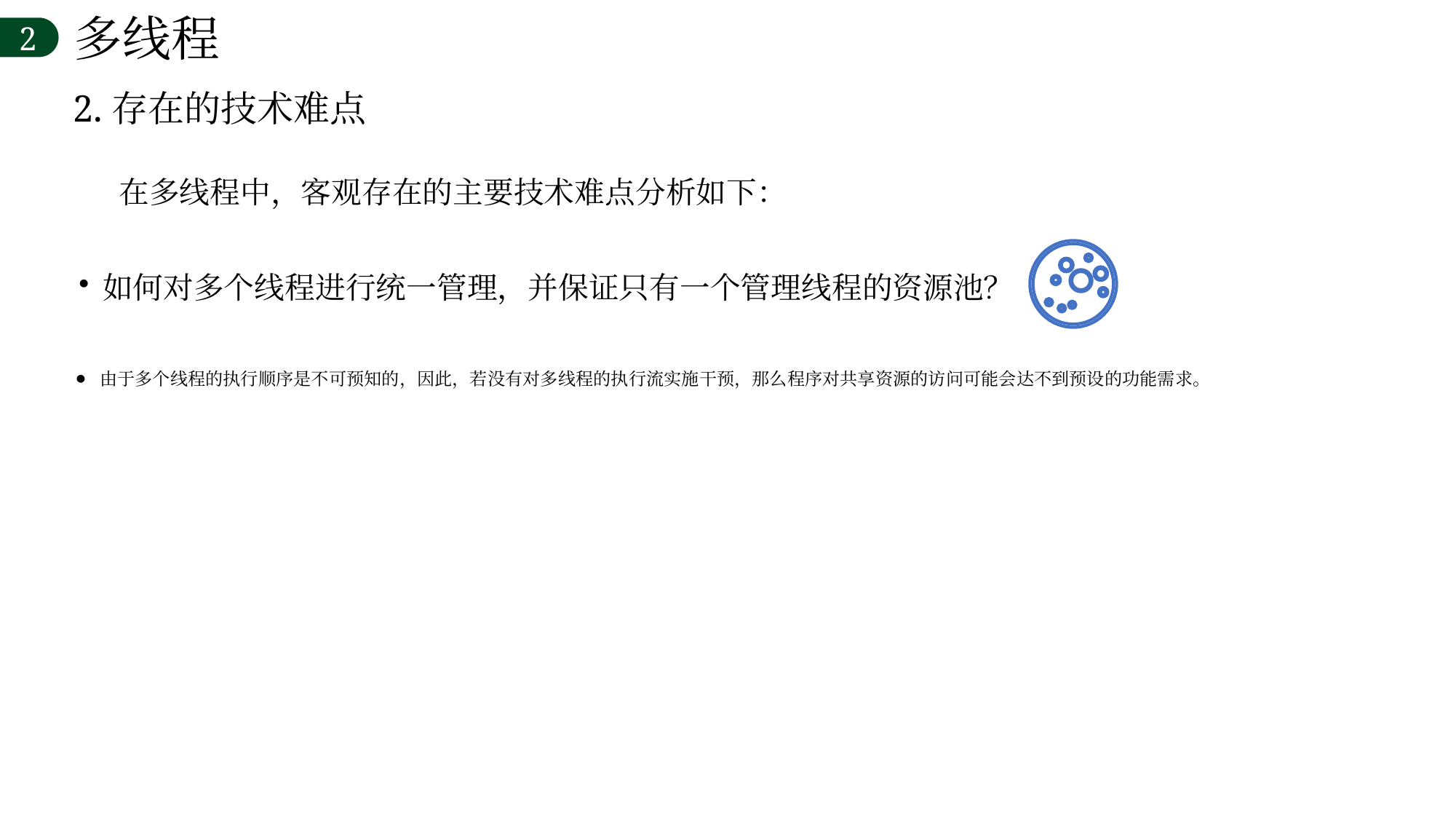

多线程
2

2.存在的技术难点
在多线程中，客观存在的主要技术难点分析如下：

如何对多个线程进行统一管理，并保证只有一个管理线程的资源池？
由于多个线程的执行顺序是不可预知的，因此，若没有对多线程的执行流实施干预，那么程序对共享资源的访问可能会达不到预设的功能需求。